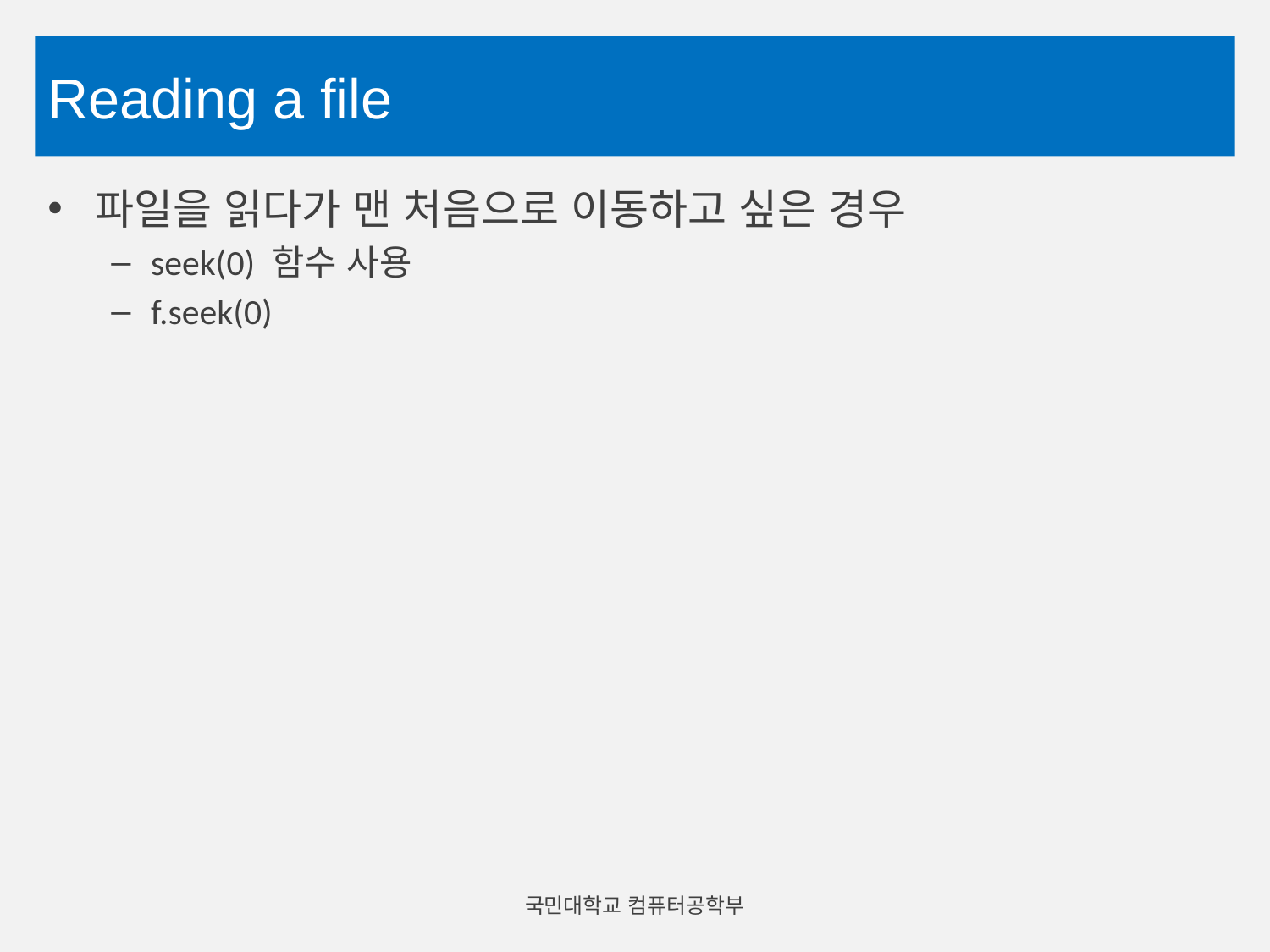

# Reading a file
파일을 읽다가 맨 처음으로 이동하고 싶은 경우
seek(0) 함수 사용
f.seek(0)

국민대학교 컴퓨터공학부